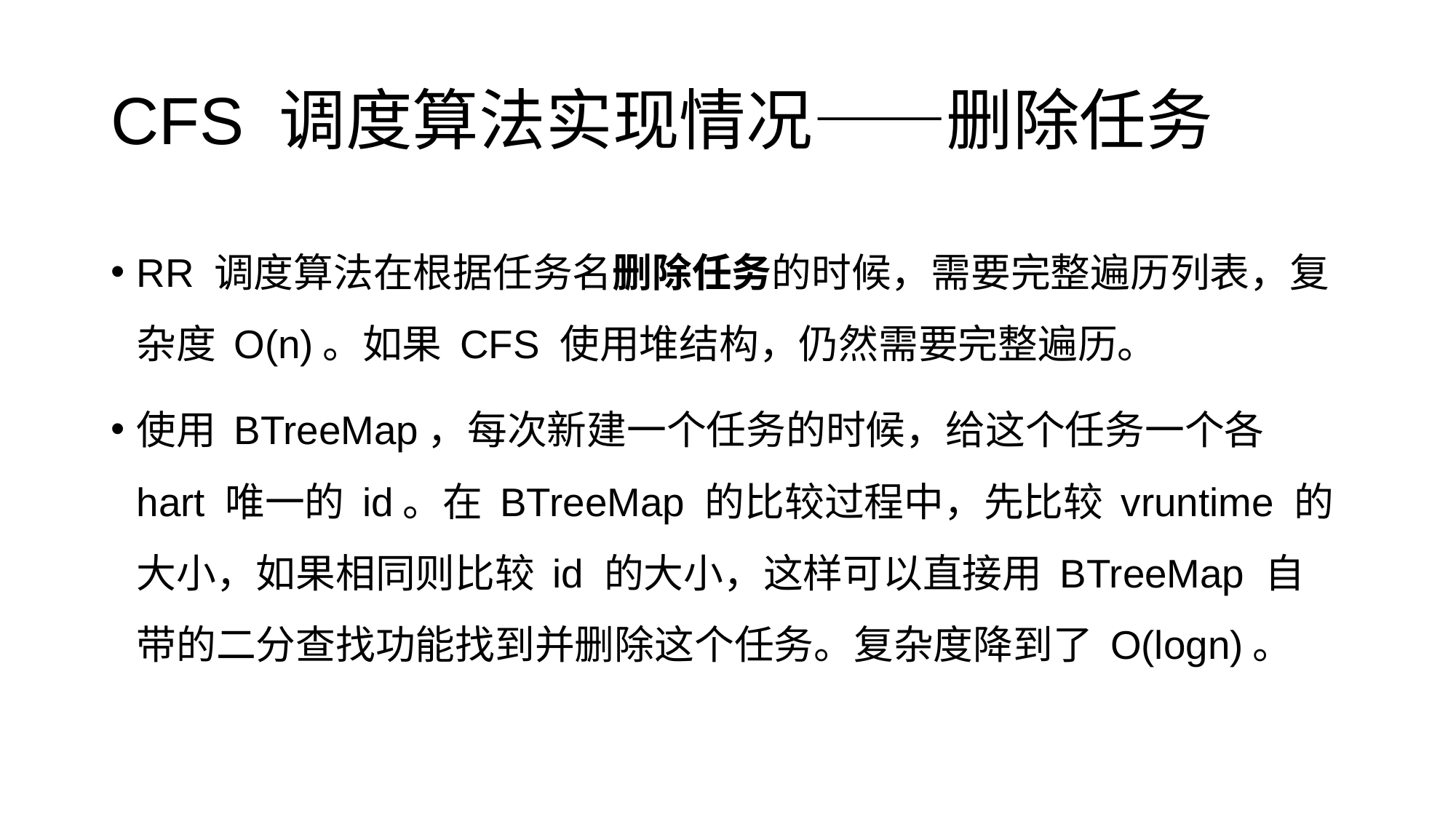

# CFS 调度算法实现情况——删除任务
RR 调度算法在根据任务名删除任务的时候，需要完整遍历列表，复杂度 O(n)。如果 CFS 使用堆结构，仍然需要完整遍历。
使用 BTreeMap，每次新建一个任务的时候，给这个任务一个各 hart 唯一的 id。在 BTreeMap 的比较过程中，先比较 vruntime 的大小，如果相同则比较 id 的大小，这样可以直接用 BTreeMap 自带的二分查找功能找到并删除这个任务。复杂度降到了 O(logn)。